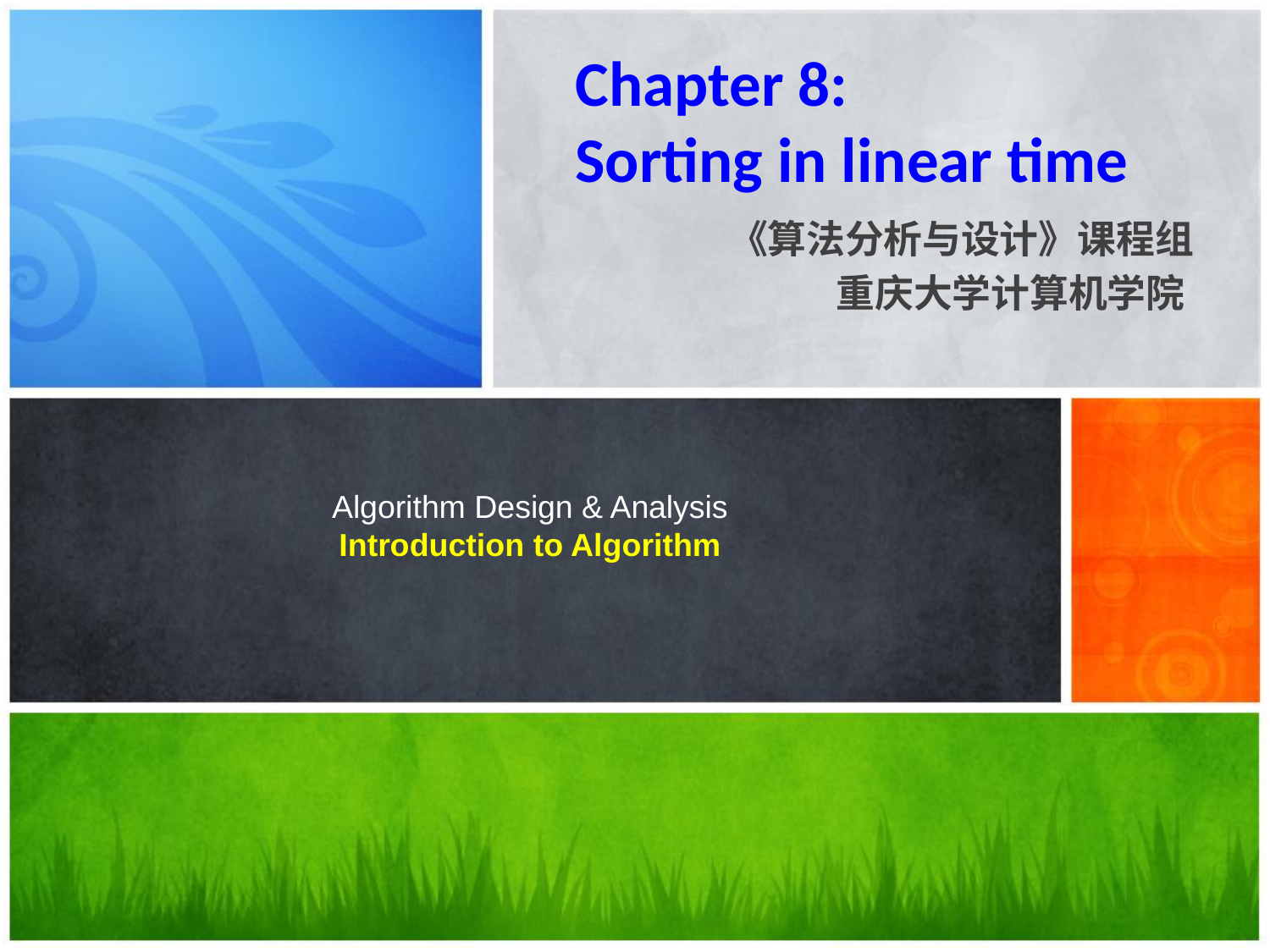

Chapter 8:
Sorting in linear time
《算法分析与设计》课程组
重庆大学计算机学院

# Algorithm Design & Analysis Introduction to Algorithm